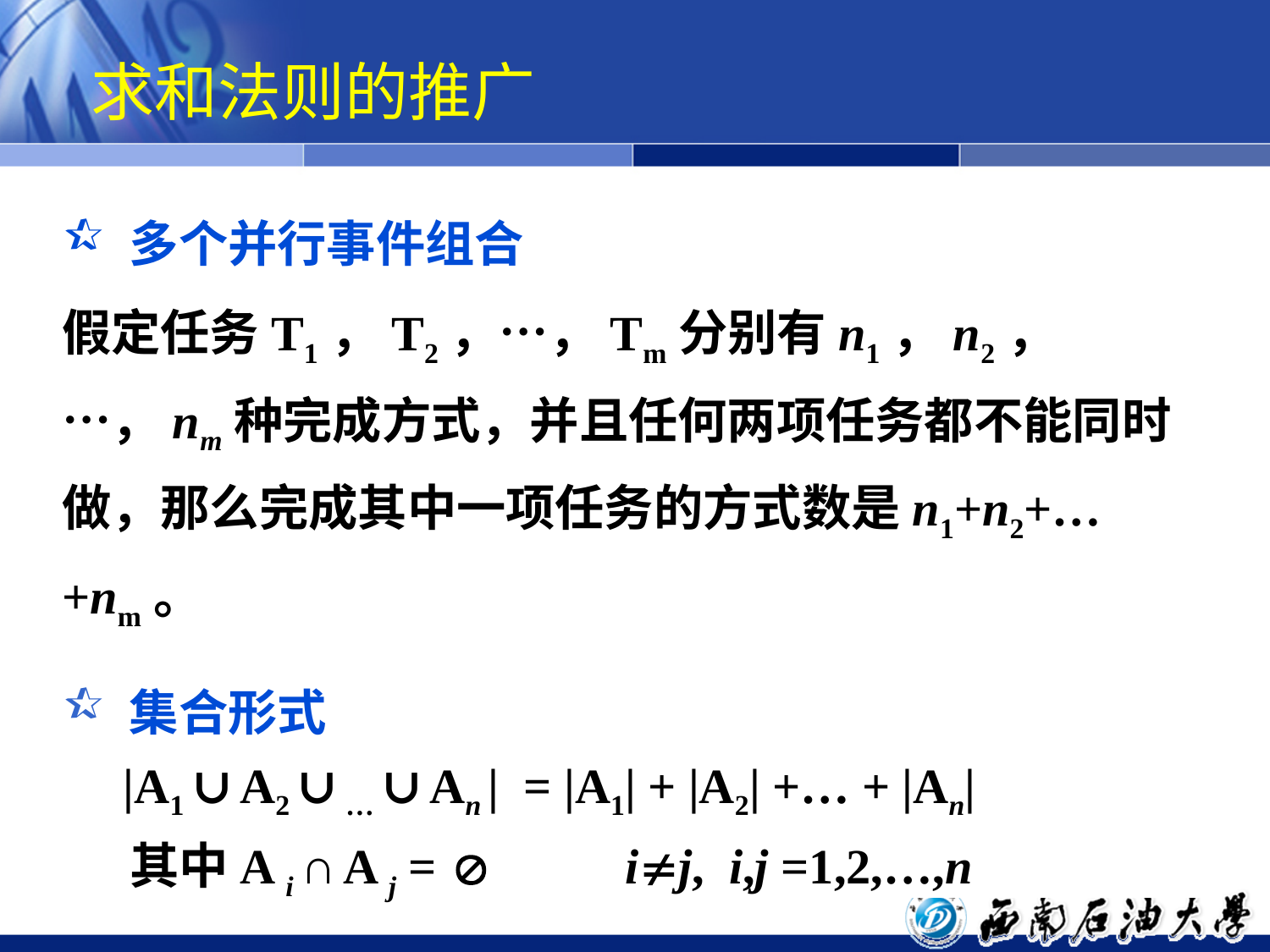

# 求和法则的推广
 多个并行事件组合
假定任务T1，T2，…，Tm分别有n1，n2，…，nm种完成方式，并且任何两项任务都不能同时做，那么完成其中一项任务的方式数是n1+n2+…+nm。
 集合形式
     |A1 ∪ A2 ∪ … ∪ An |  = |A1| + |A2| +… + |An|
     其中A i ∩ A j =  ∅           i≠j,  i,j =1,2,…,n